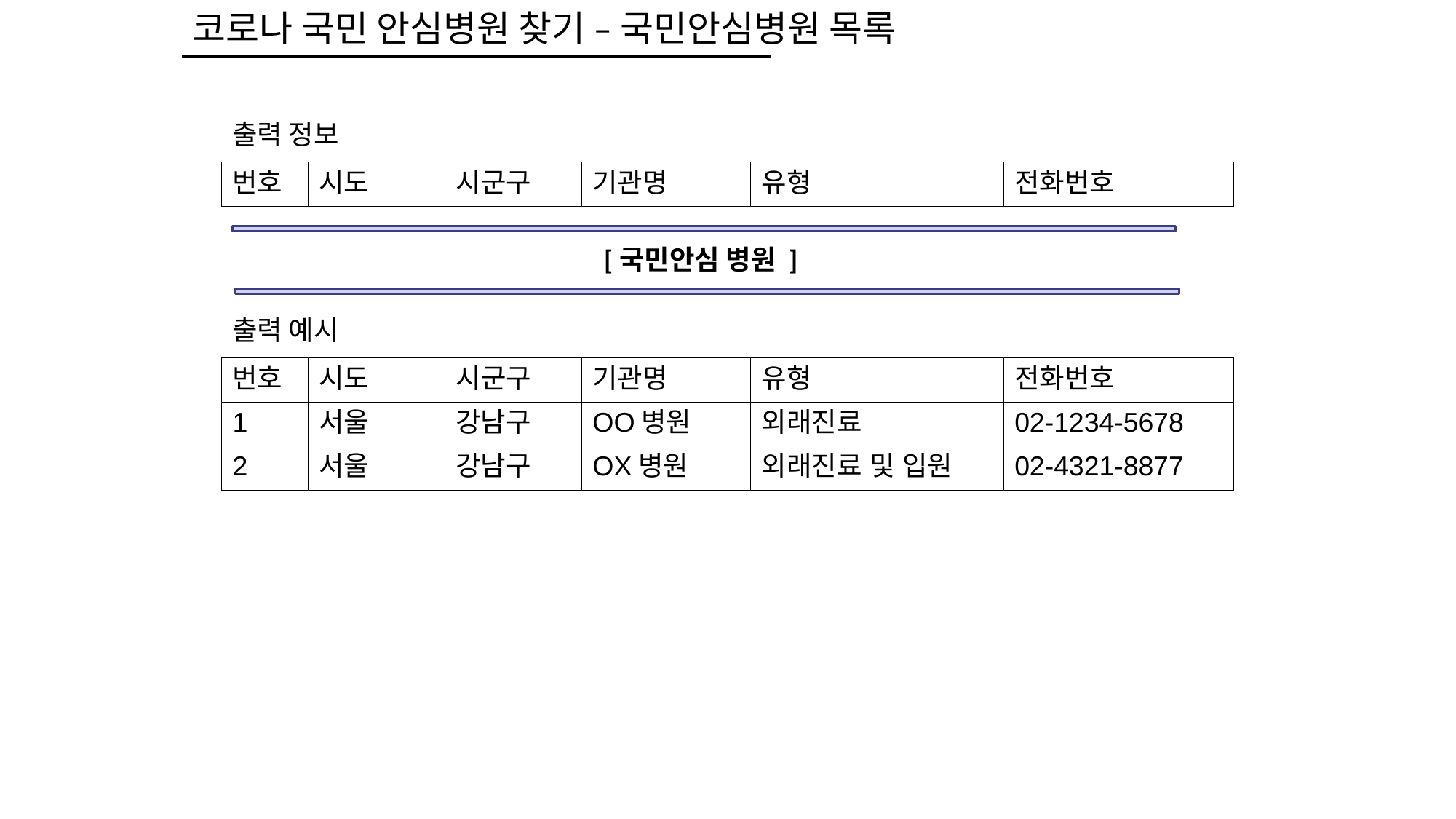

코로나 국민 안심병원 찾기 – 국민안심병원 목록

출력 정보
| 번호 | 시도 | 시군구 | 기관명 | 유형 | 전화번호 |
| --- | --- | --- | --- | --- | --- |

[국민안심 병원 ]

출력 예시
| 번호 | 시도 | 시군구 | 기관명 | 유형 | 전화번호 |
| --- | --- | --- | --- | --- | --- |
| 1 | 서울 | 강남구 | OO병원 | 외래진료 | 02-1234-5678 |
| 2 | 서울 | 강남구 | OX병원 | 외래진료 및 입원 | 02-4321-8877 |